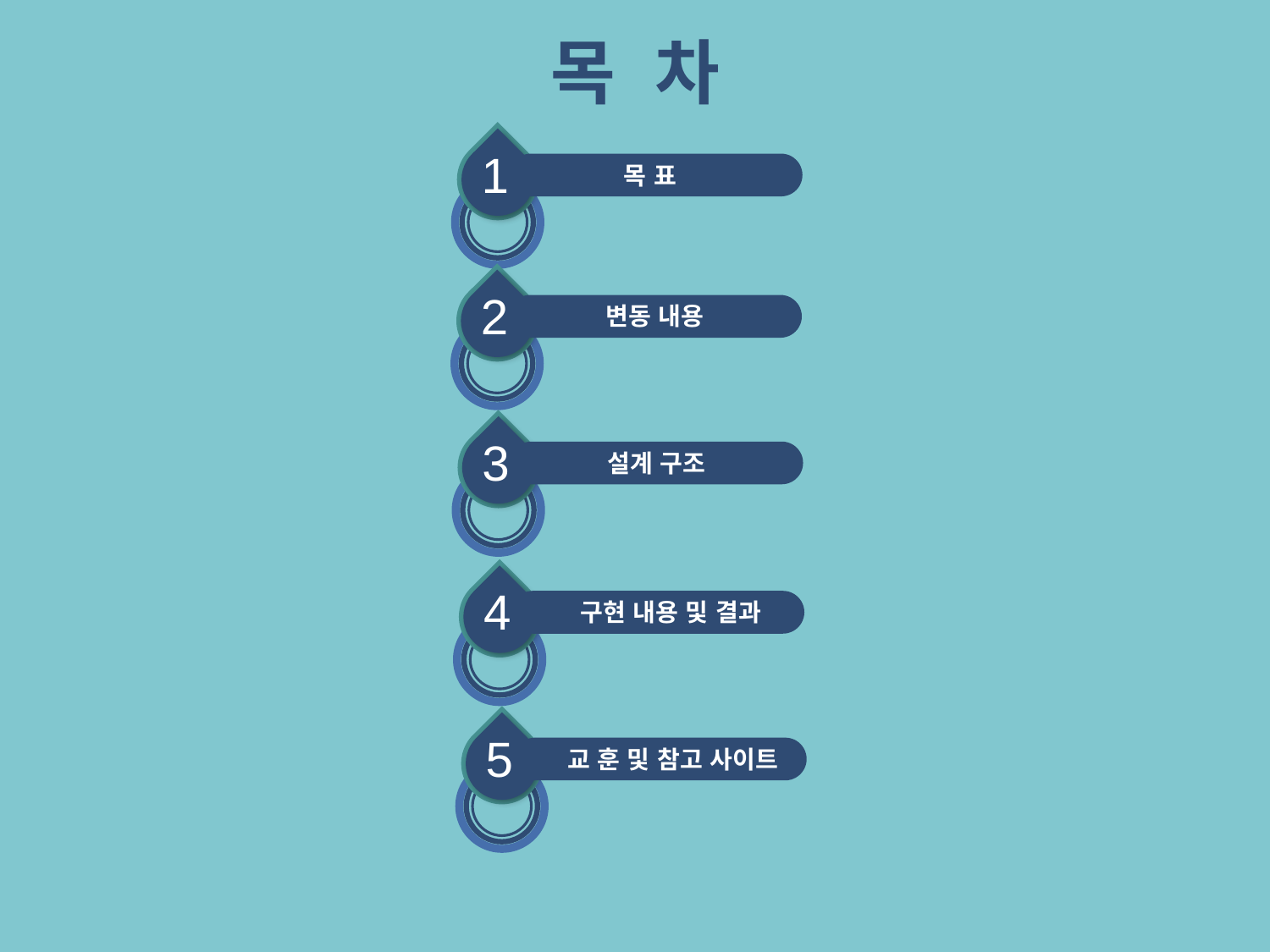

목  차
1

목 표
2

변동 내용

3

설계 구조
4

구현 내용 및 결과

5

교 훈 및 참고 사이트